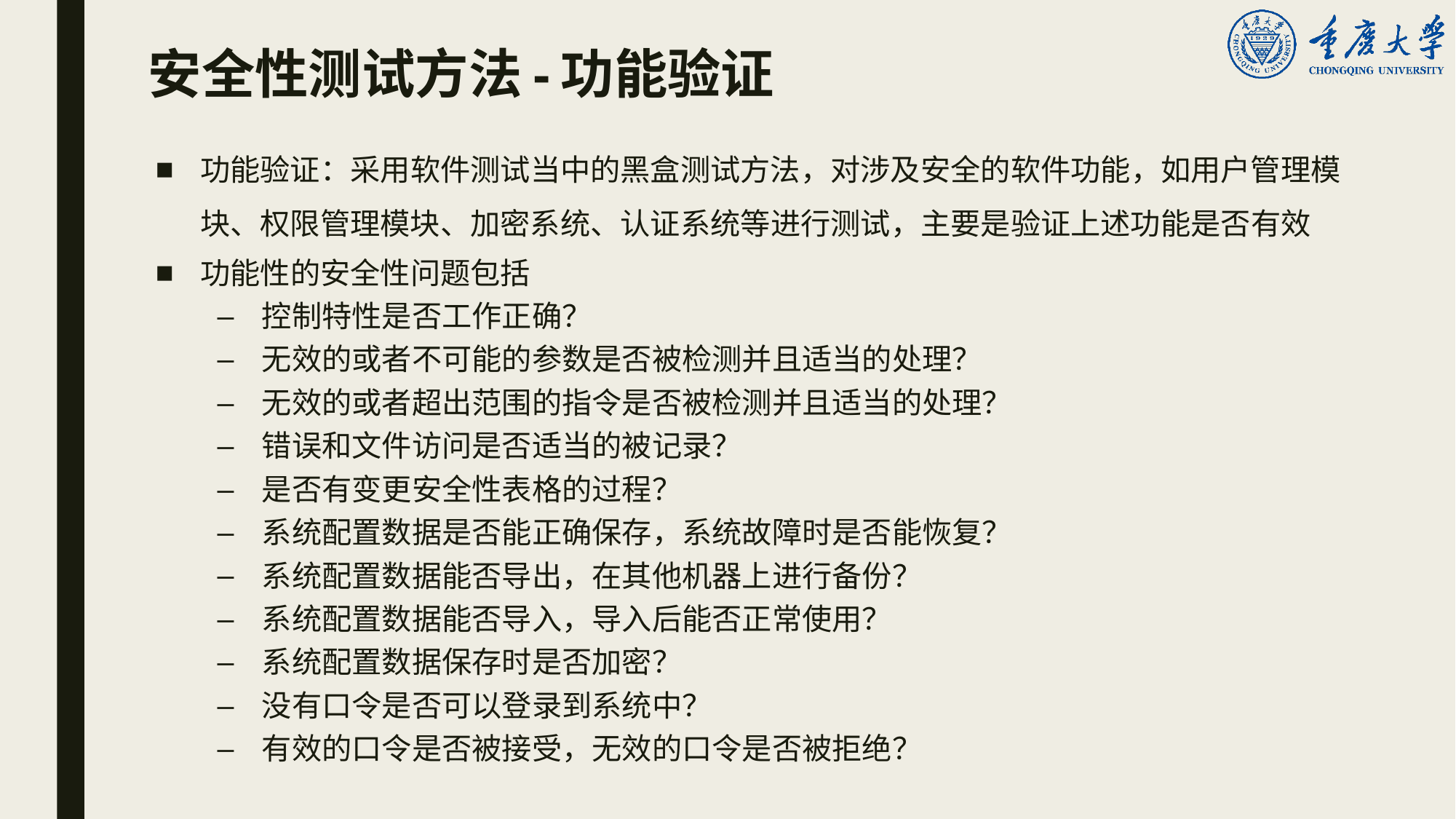

# 安全性测试方法-功能验证
功能验证：采用软件测试当中的黑盒测试方法，对涉及安全的软件功能，如用户管理模块、权限管理模块、加密系统、认证系统等进行测试，主要是验证上述功能是否有效
功能性的安全性问题包括
控制特性是否工作正确？
无效的或者不可能的参数是否被检测并且适当的处理？
无效的或者超出范围的指令是否被检测并且适当的处理？
错误和文件访问是否适当的被记录？
是否有变更安全性表格的过程？
系统配置数据是否能正确保存，系统故障时是否能恢复？
系统配置数据能否导出，在其他机器上进行备份？
系统配置数据能否导入，导入后能否正常使用？
系统配置数据保存时是否加密？
没有口令是否可以登录到系统中？
有效的口令是否被接受，无效的口令是否被拒绝？